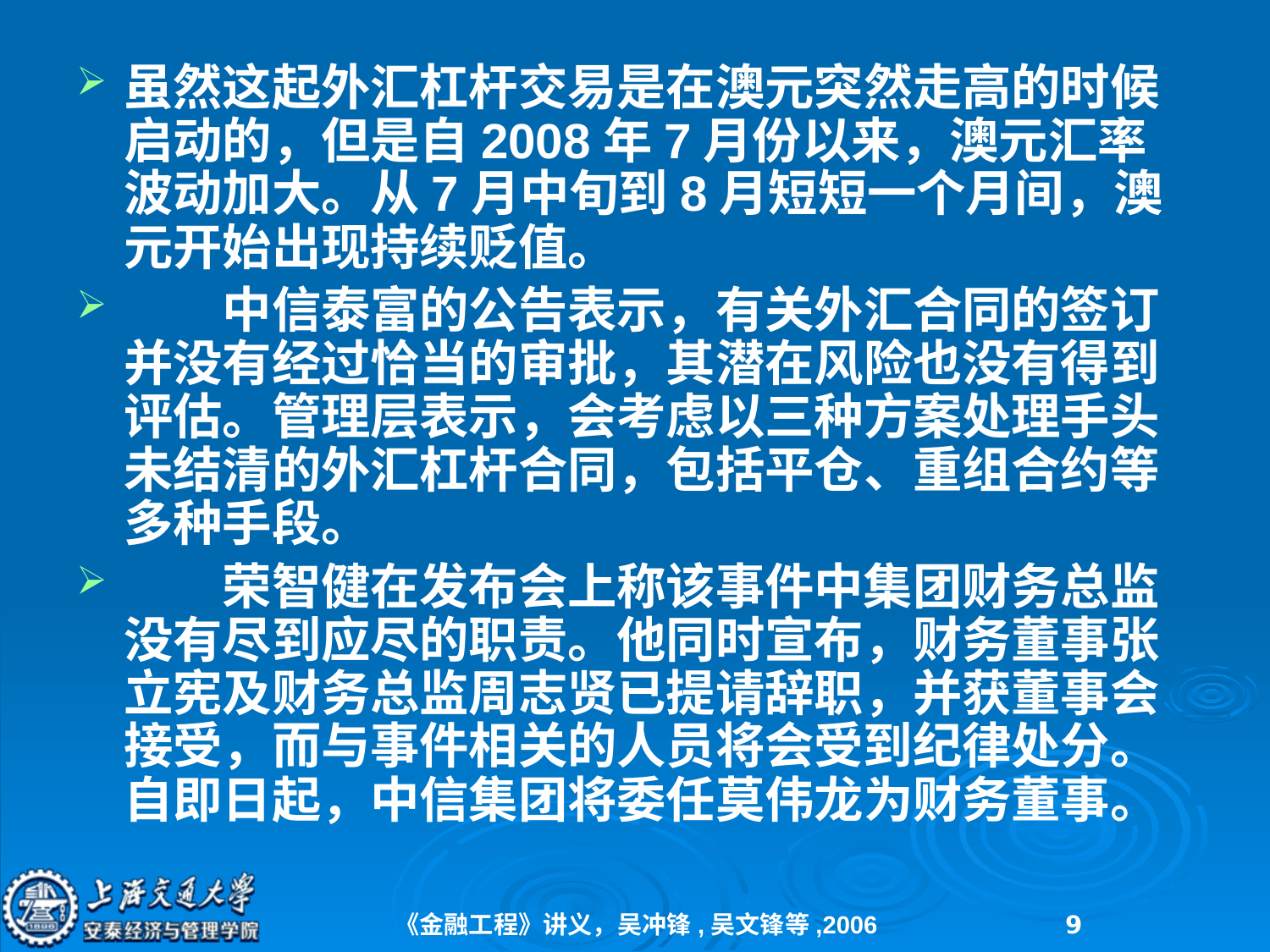

虽然这起外汇杠杆交易是在澳元突然走高的时候启动的，但是自2008年7月份以来，澳元汇率波动加大。从7月中旬到8月短短一个月间，澳元开始出现持续贬值。
　　中信泰富的公告表示，有关外汇合同的签订并没有经过恰当的审批，其潜在风险也没有得到评估。管理层表示，会考虑以三种方案处理手头未结清的外汇杠杆合同，包括平仓、重组合约等多种手段。
　　荣智健在发布会上称该事件中集团财务总监没有尽到应尽的职责。他同时宣布，财务董事张立宪及财务总监周志贤已提请辞职，并获董事会接受，而与事件相关的人员将会受到纪律处分。自即日起，中信集团将委任莫伟龙为财务董事。